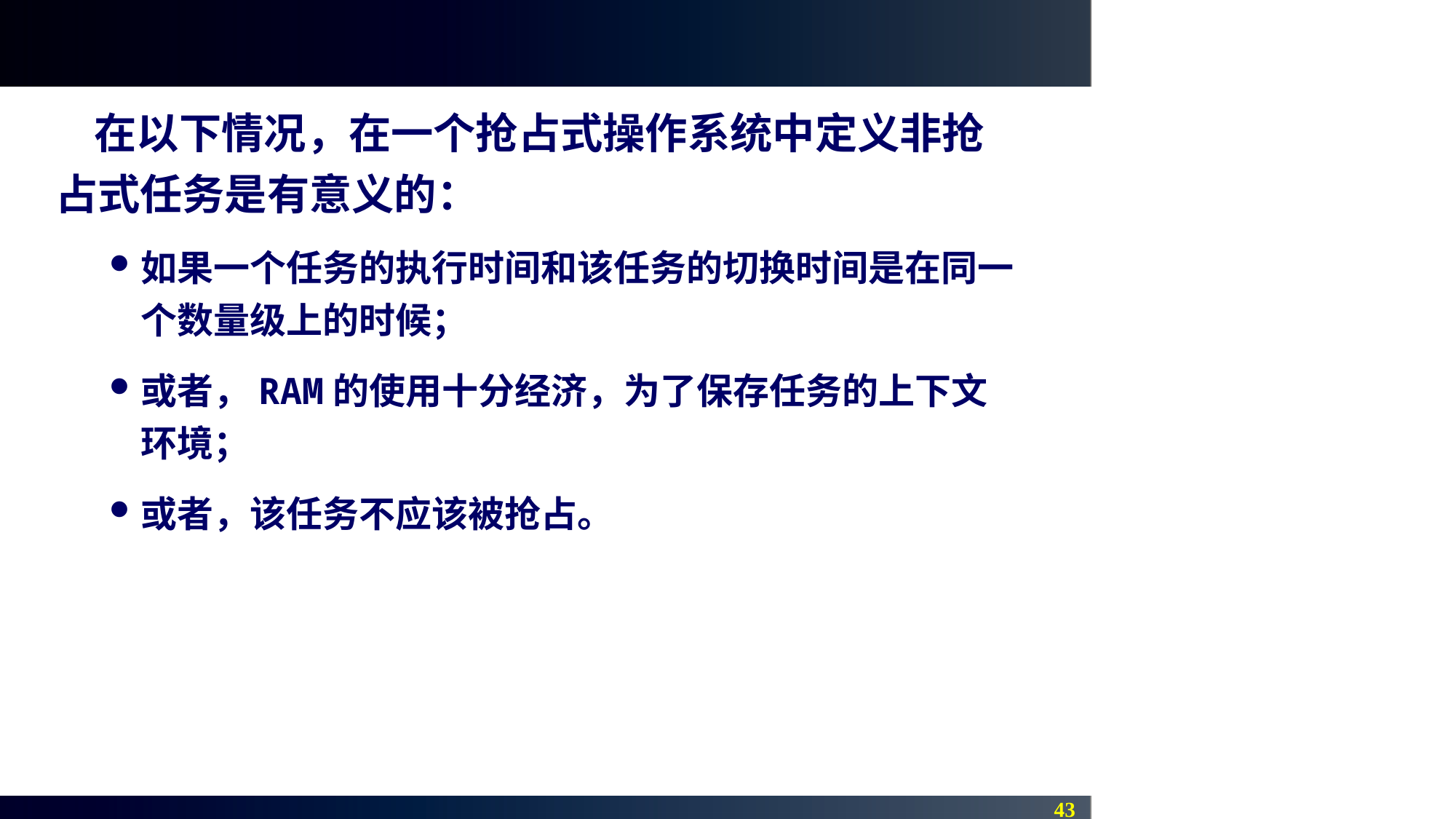

在以下情况，在一个抢占式操作系统中定义非抢占式任务是有意义的：
如果一个任务的执行时间和该任务的切换时间是在同一个数量级上的时候；
或者，RAM的使用十分经济，为了保存任务的上下文环境；
或者，该任务不应该被抢占。